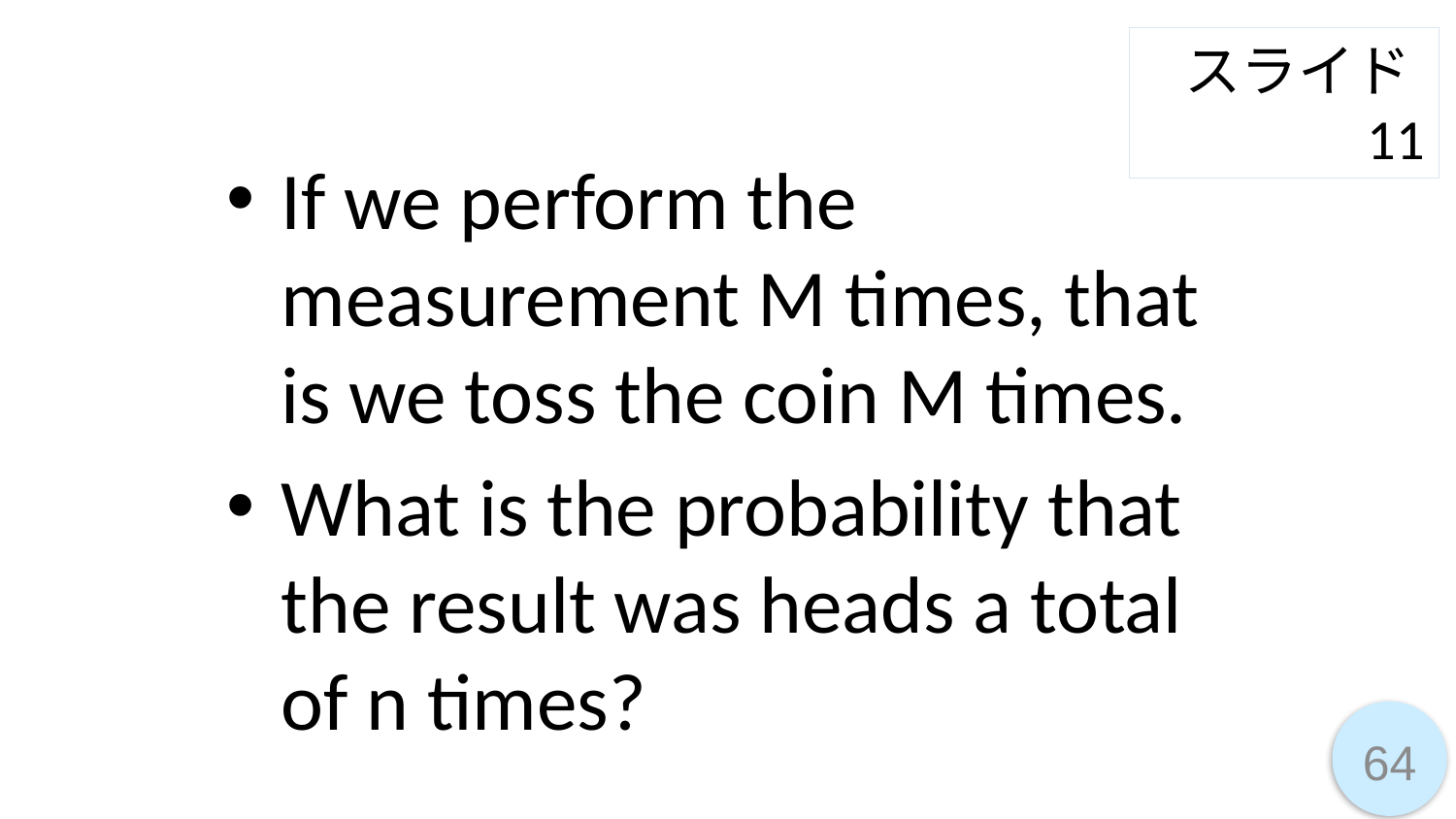

スライド11
If we perform the measurement M times, that is we toss the coin M times.
What is the probability that the result was heads a total of n times?
64